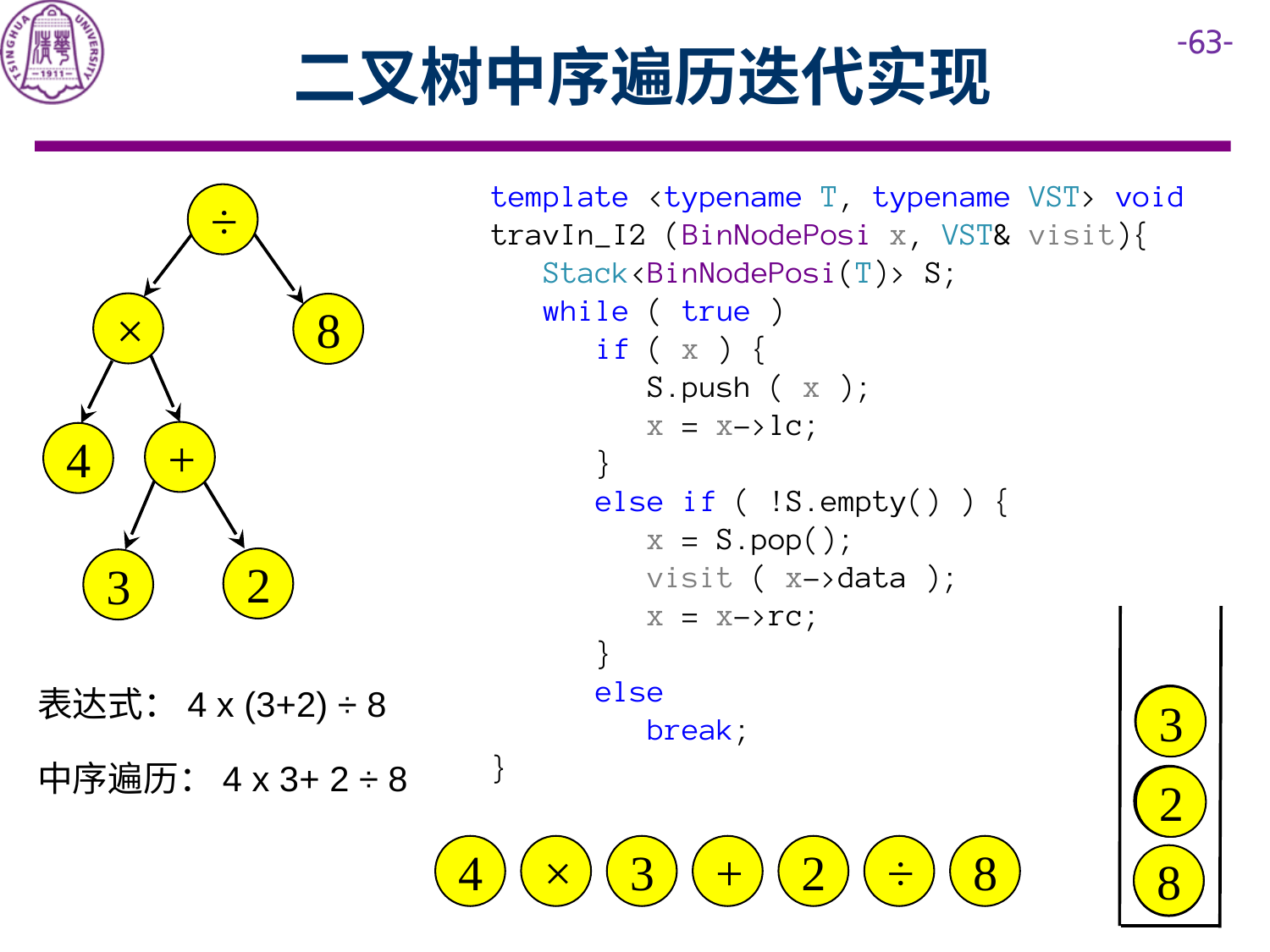

# 二叉树中序遍历迭代实现
template <typename T, typename VST> void travIn_I2 (BinNodePosi x, VST& visit){
   Stack<BinNodePosi(T)> S;
   while ( true )
      if ( x ) {
         S.push ( x );
         x = x->lc;
      }
      else if ( !S.empty() ) {
         x = S.pop();
         visit ( x->data );
         x = x->rc;
      }
      else
         break;
}
÷
×
8
+
4
2
3
表达式：4 x (3+2) ÷ 8
4
3
中序遍历：4 x 3+ 2 ÷ 8
×
+
2
4
×
3
+
2
÷
8
8
÷